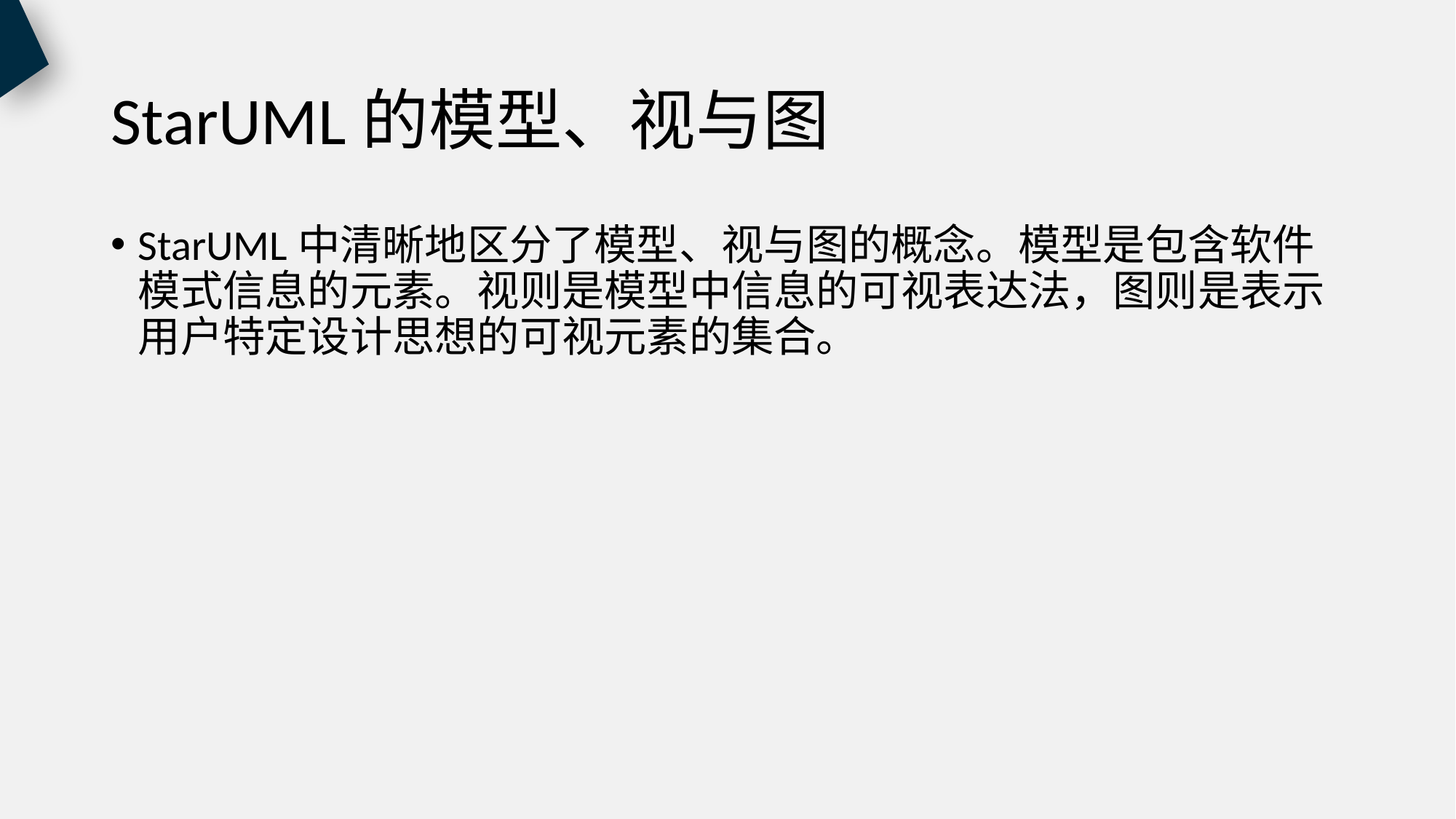

# StarUML的模型、视与图
StarUML中清晰地区分了模型、视与图的概念。模型是包含软件模式信息的元素。视则是模型中信息的可视表达法，图则是表示用户特定设计思想的可视元素的集合。